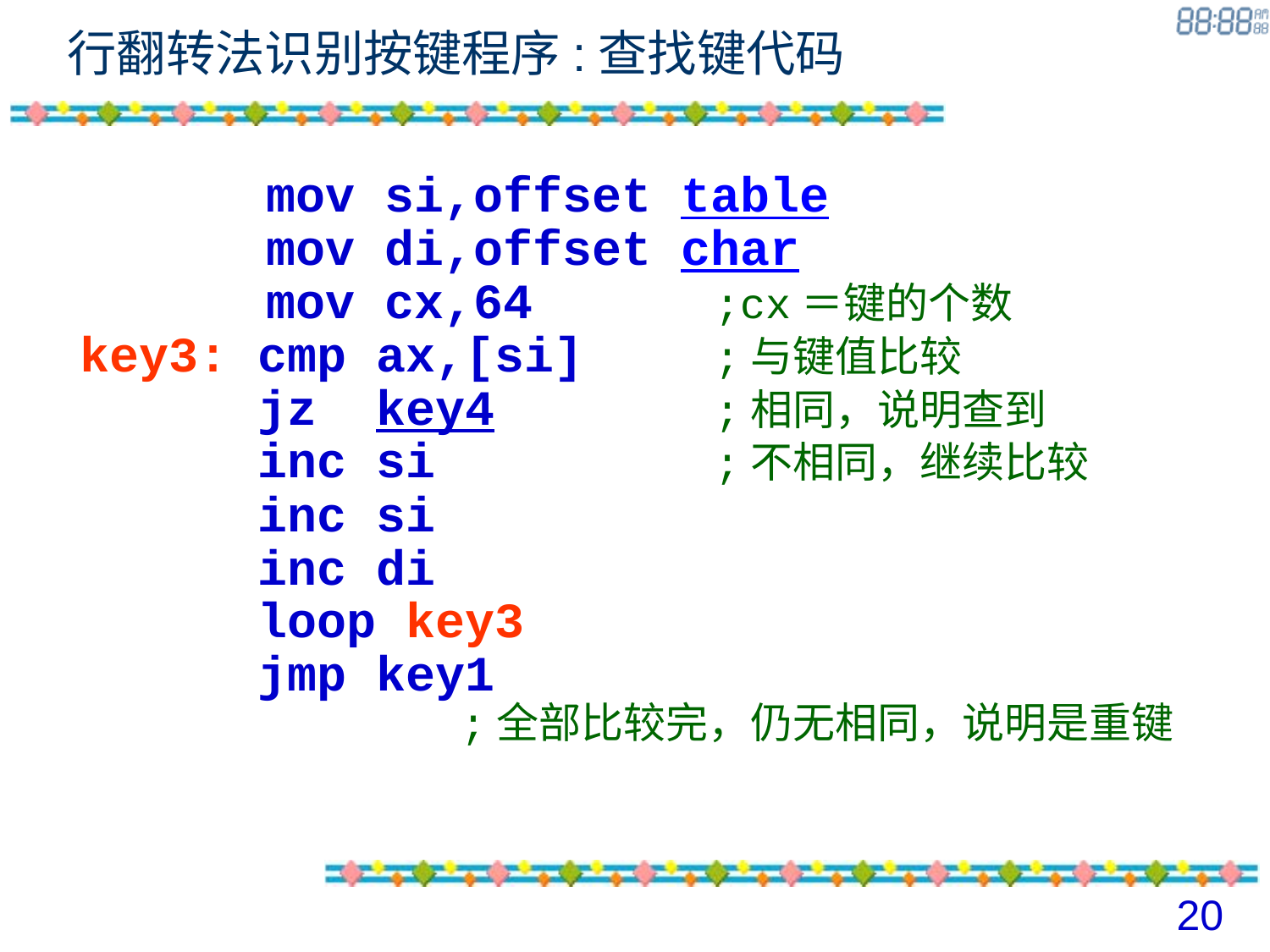

行翻转法识别按键程序:查找键代码
	  mov si,offset table
	  mov di,offset char
	  mov cx,64		;cx＝键的个数
key3: cmp ax,[si]		;与键值比较
      jz  key4		;相同，说明查到
      inc si 		;不相同，继续比较
      inc si
      inc di
      loop key3
      jmp key1
			;全部比较完，仍无相同，说明是重键